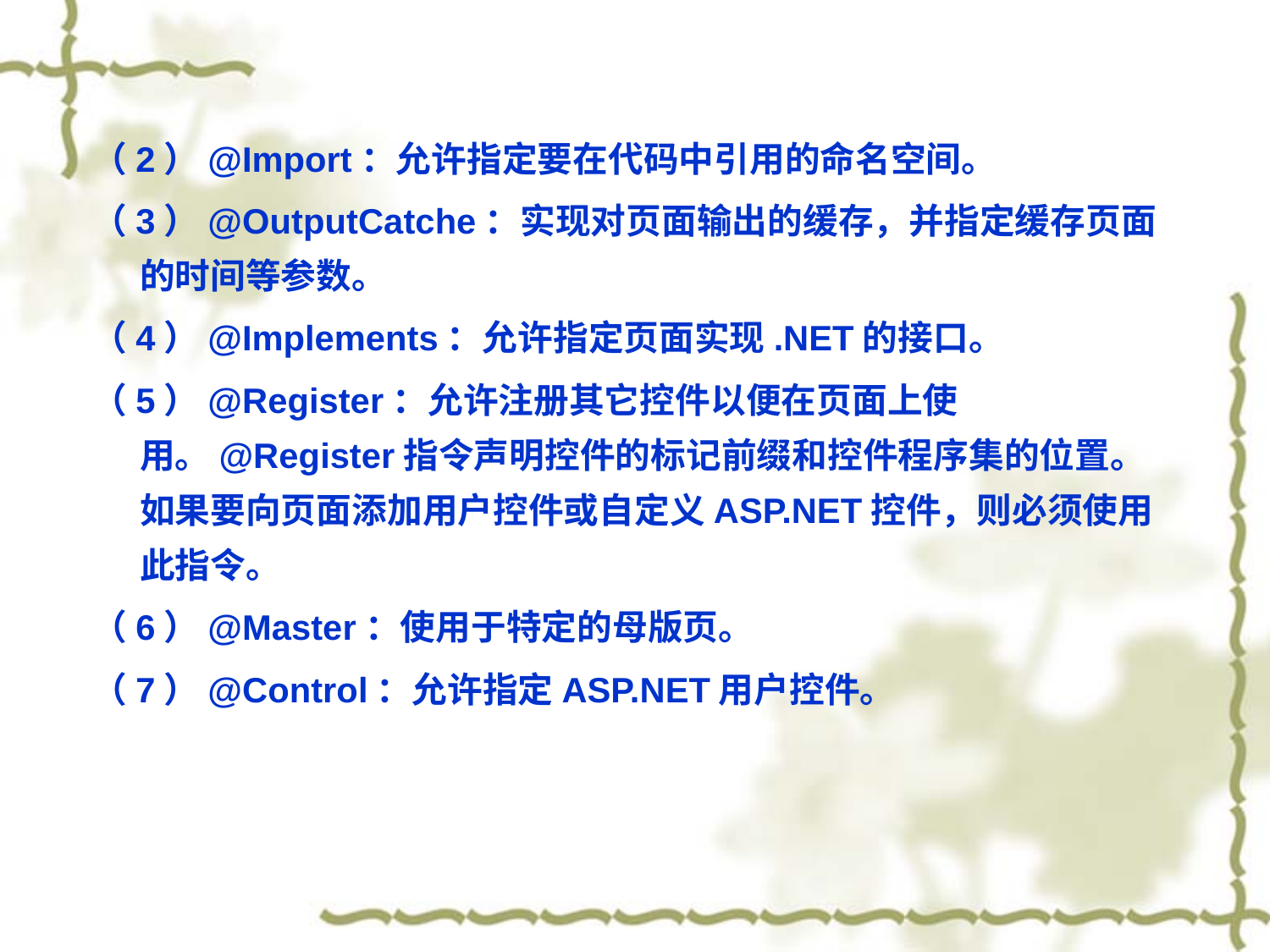

（2）@Import：允许指定要在代码中引用的命名空间。
（3）@OutputCatche：实现对页面输出的缓存，并指定缓存页面的时间等参数。
（4）@Implements：允许指定页面实现.NET的接口。
（5）@Register：允许注册其它控件以便在页面上使用。@Register指令声明控件的标记前缀和控件程序集的位置。如果要向页面添加用户控件或自定义ASP.NET控件，则必须使用此指令。
（6）@Master：使用于特定的母版页。
（7）@Control：允许指定ASP.NET用户控件。